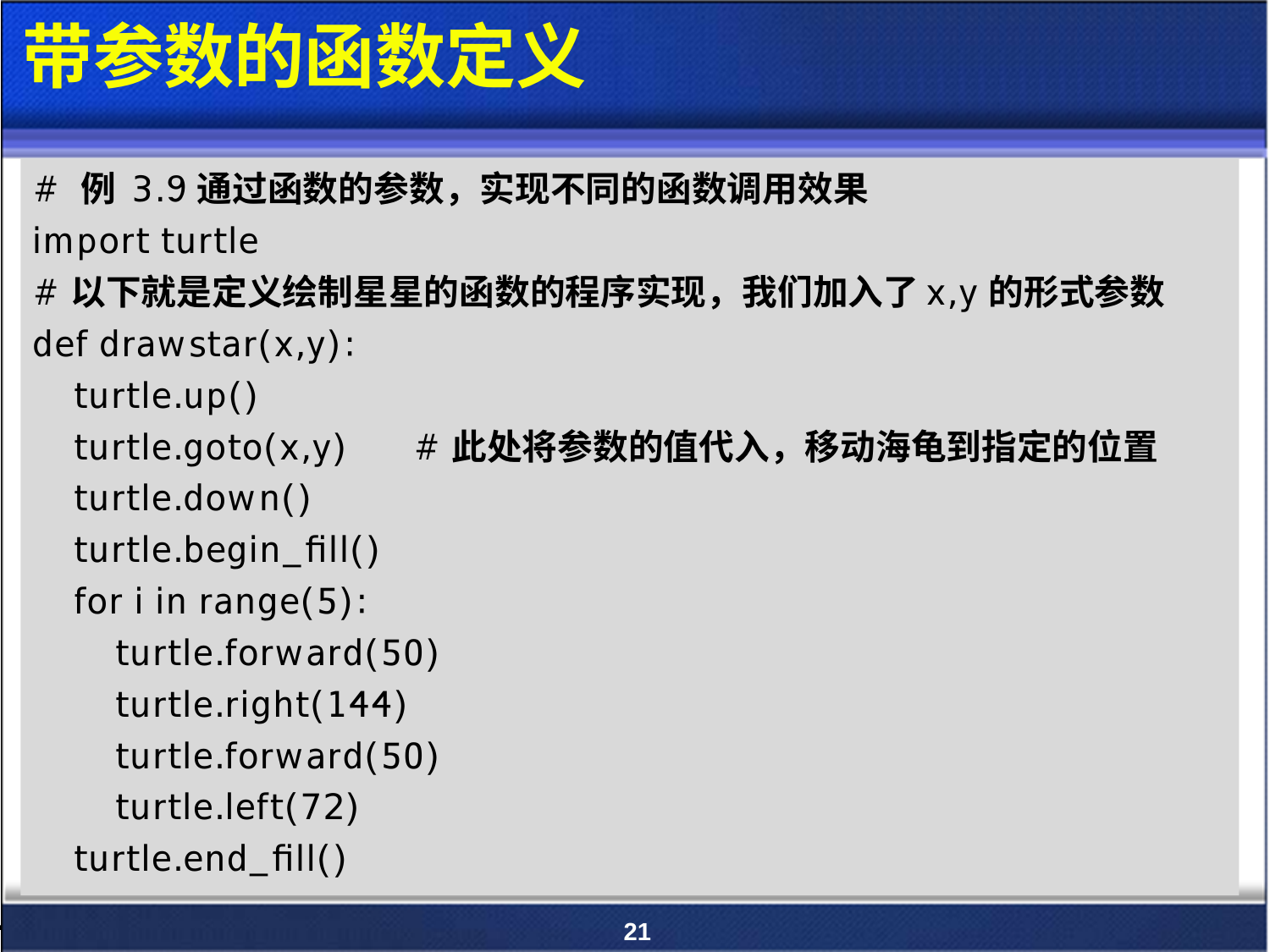

# 带参数的函数定义
# 例 3.9通过函数的参数，实现不同的函数调用效果
import turtle
#以下就是定义绘制星星的函数的程序实现，我们加入了x,y的形式参数
def drawstar(x,y):
    turtle.up()
    turtle.goto(x,y)	#此处将参数的值代入，移动海龟到指定的位置
    turtle.down()
    turtle.begin_fill()
    for i in range(5):
        turtle.forward(50)
        turtle.right(144)
        turtle.forward(50)
        turtle.left(72)
    turtle.end_fill()

21